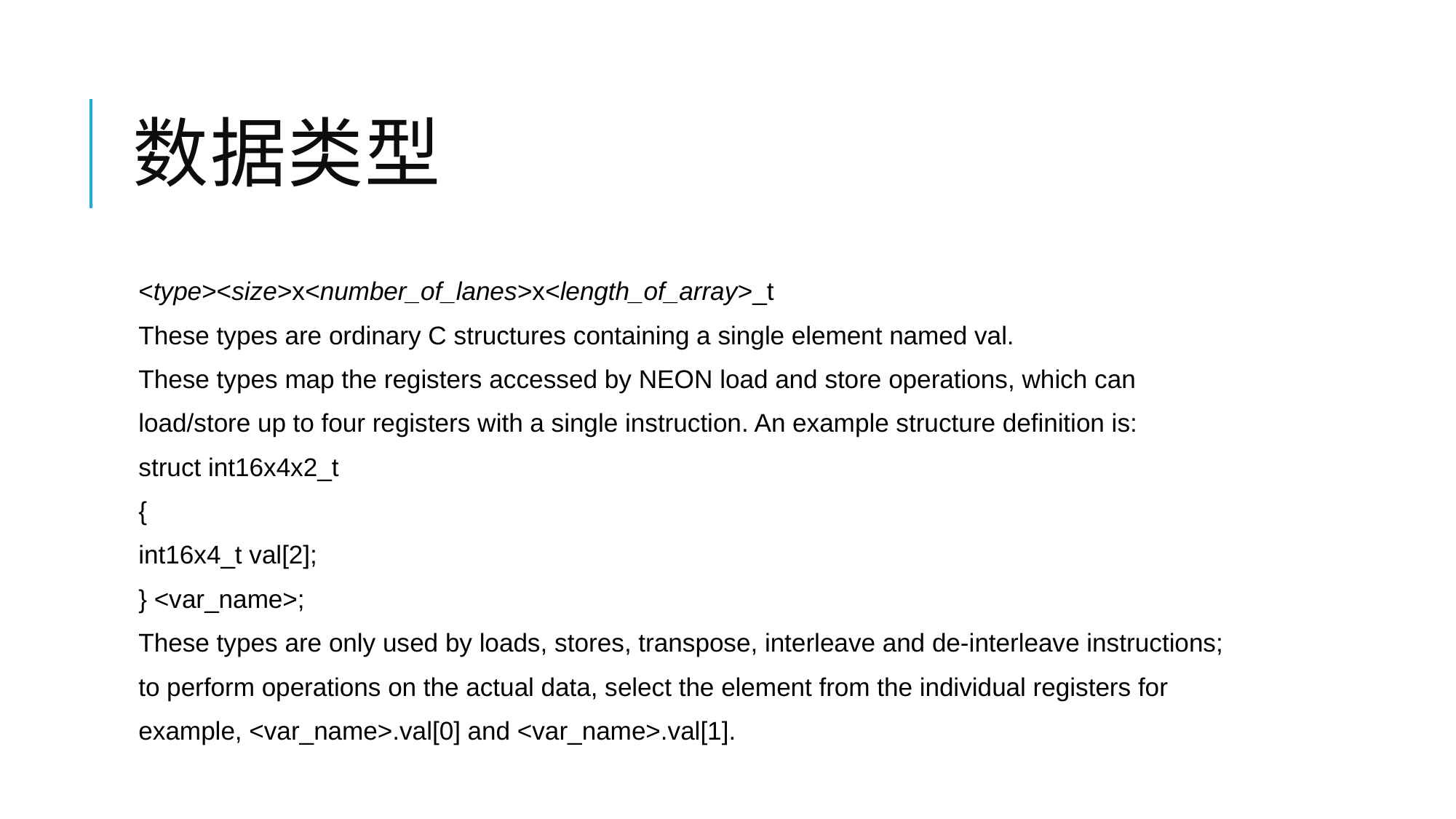

# 数据类型
<type><size>x<number_of_lanes>x<length_of_array>_t
These types are ordinary C structures containing a single element named val.
These types map the registers accessed by NEON load and store operations, which can
load/store up to four registers with a single instruction. An example structure definition is:
struct int16x4x2_t
{
int16x4_t val[2];
} <var_name>;
These types are only used by loads, stores, transpose, interleave and de-interleave instructions;
to perform operations on the actual data, select the element from the individual registers for
example, <var_name>.val[0] and <var_name>.val[1].